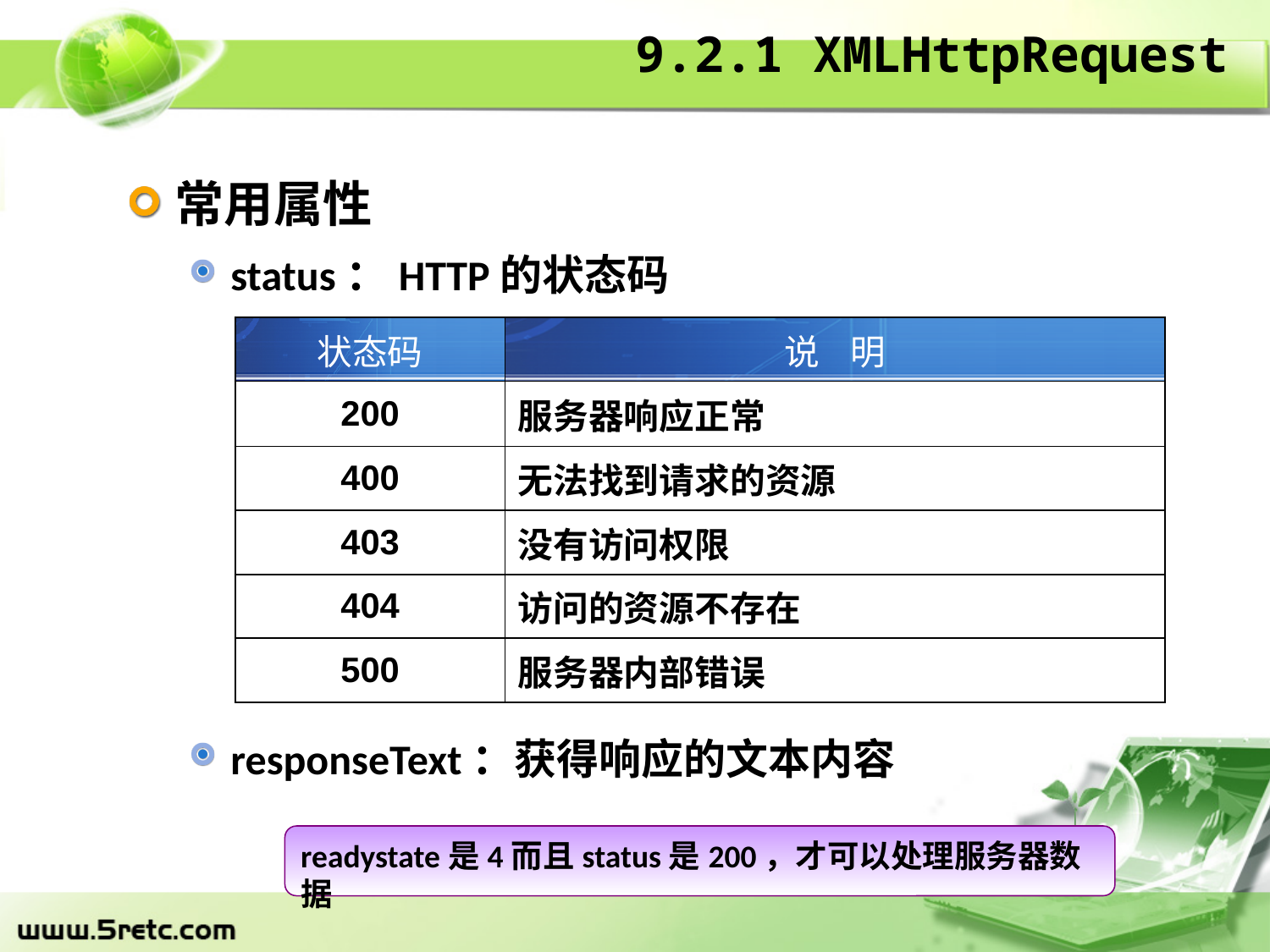

# 9.2.1 XMLHttpRequest
常用属性
status：HTTP的状态码

responseText：获得响应的文本内容
| 状态码 | 说 明 |
| --- | --- |
| 200 | 服务器响应正常 |
| 400 | 无法找到请求的资源 |
| 403 | 没有访问权限 |
| 404 | 访问的资源不存在 |
| 500 | 服务器内部错误 |
readystate是4而且status是200，才可以处理服务器数据